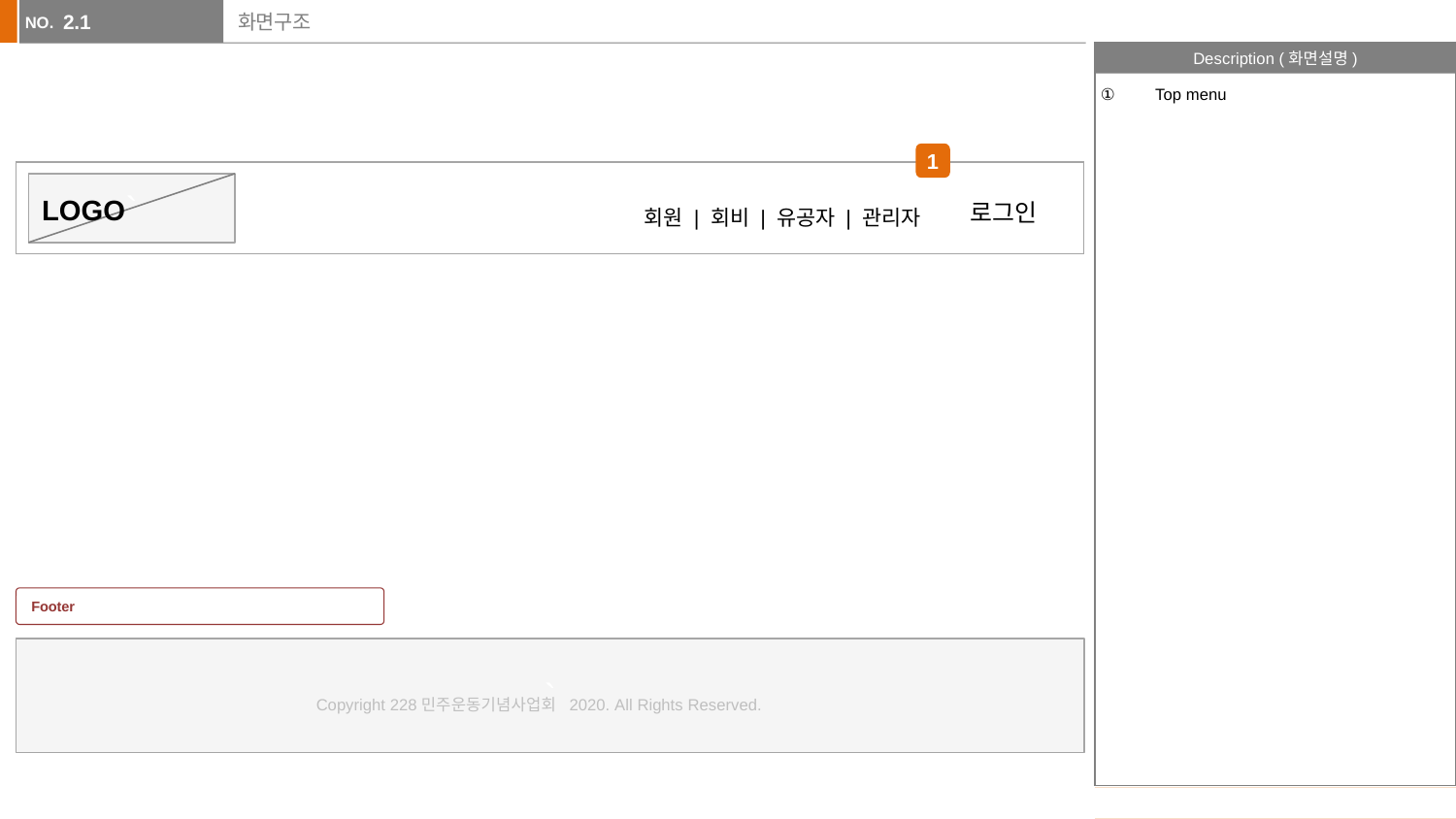

2.1
# 화면구조
Top menu
1

`
`
LOGO
로그인
회원 | 회비 | 유공자 | 관리자
Footer
`
Copyright 228민주운동기념사업회  2020. All Rights Reserved.